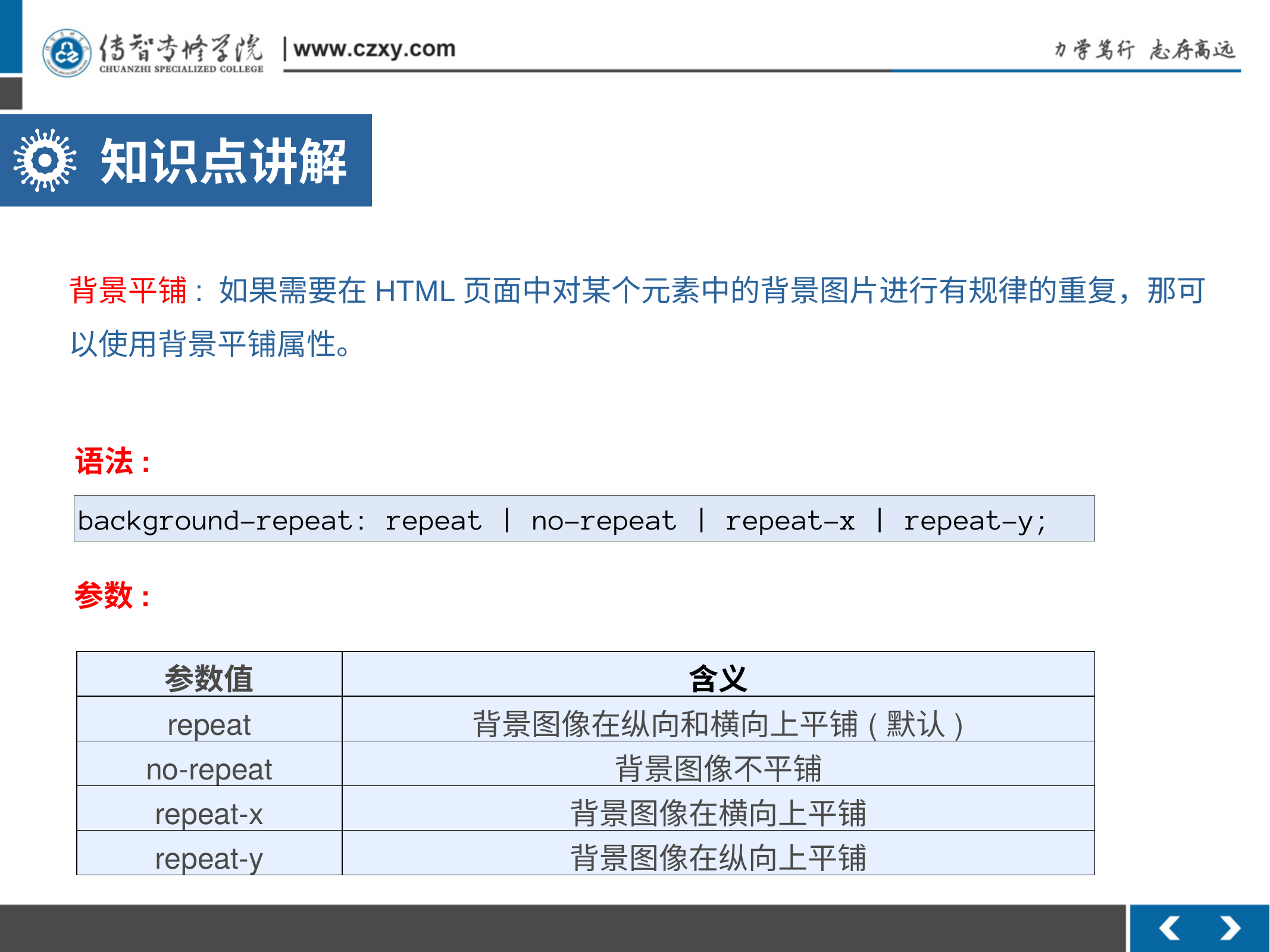

知识点讲解
背景平铺: 如果需要在HTML页面中对某个元素中的背景图片进行有规律的重复，那可
以使用背景平铺属性。
语法:
background-repeat: repeat | no-repeat | repeat-x | repeat-y;
参数:
| 参数值 | 含义 |
| --- | --- |
| repeat | 背景图像在纵向和横向上平铺(默认) |
| no-repeat | 背景图像不平铺 |
| repeat-x | 背景图像在横向上平铺 |
| repeat-y | 背景图像在纵向上平铺 |